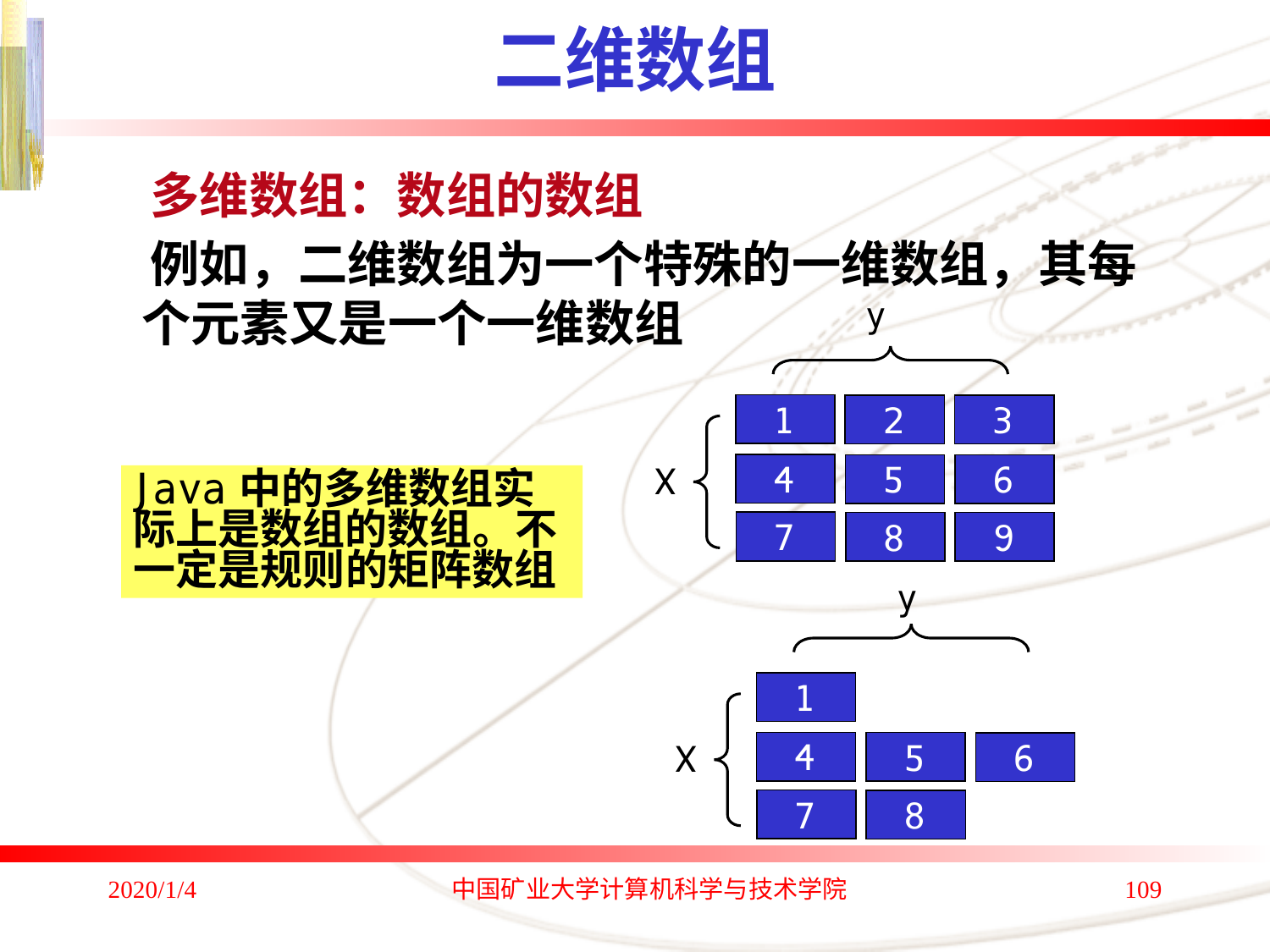

# 二维数组
    多维数组：数组的数组
    例如，二维数组为一个特殊的一维数组，其每个元素又是一个一维数组

y
1
2
3

X
4
5
6
Java中的多维数组实际上是数组的数组。不一定是规则的矩阵数组
7
8
9

y
1

X
4
5
6
7
8
2020/1/4
中国矿业大学计算机科学与技术学院
109